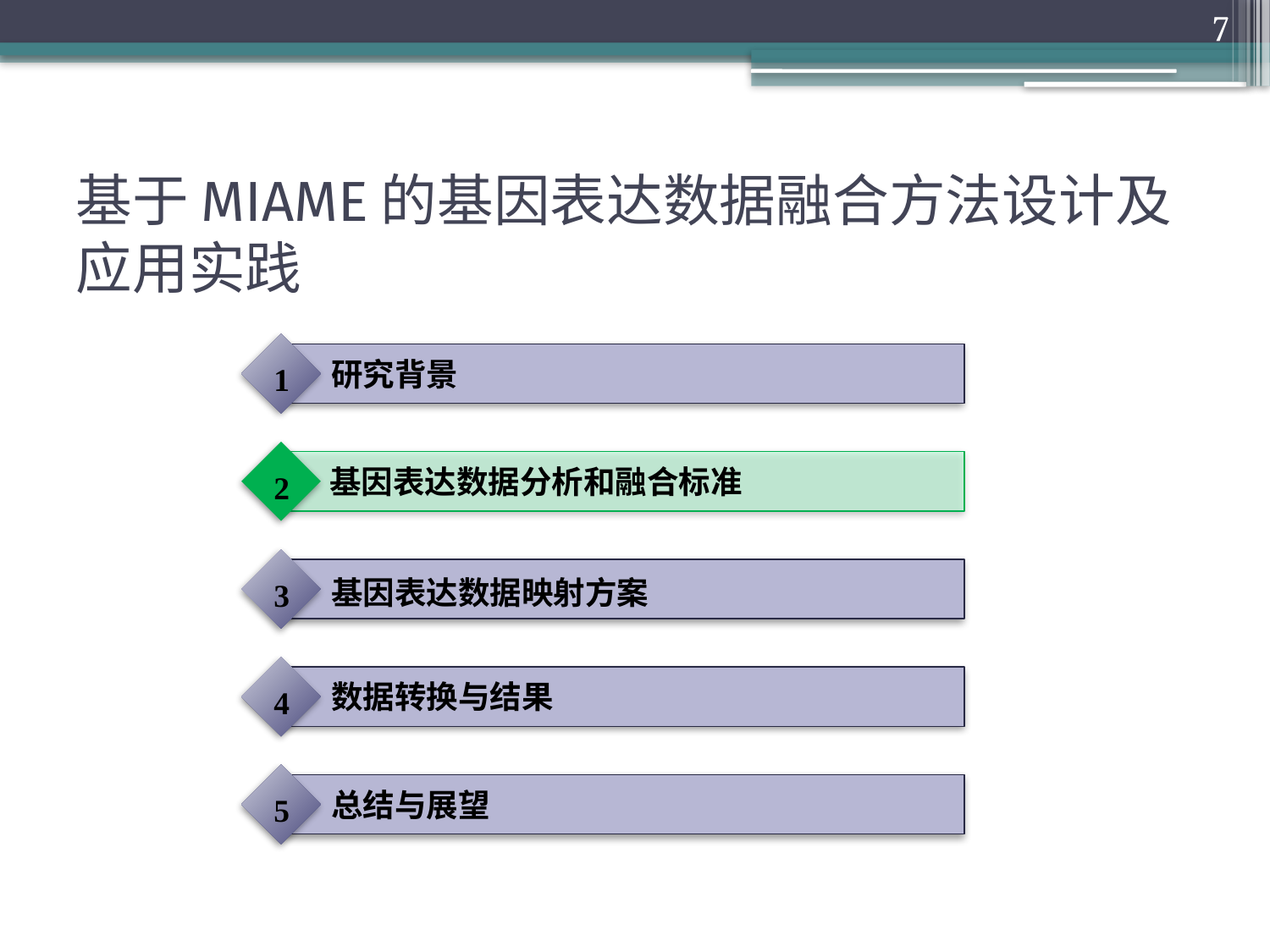

7
# 基于MIAME的基因表达数据融合方法设计及应用实践
1

研究背景
2

基因表达数据分析和融合标准
3

基因表达数据映射方案
4

数据转换与结果
5

总结与展望